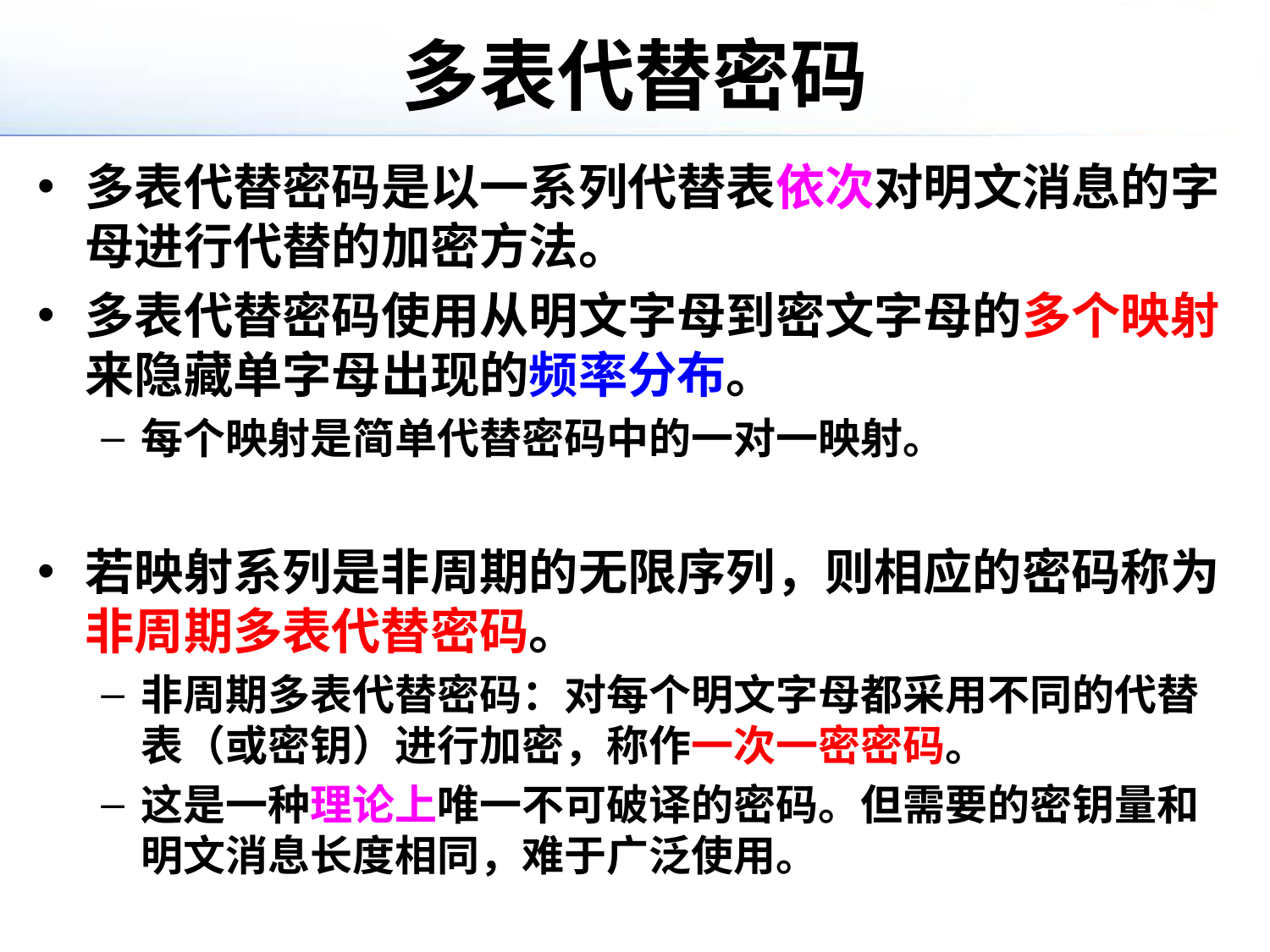

# 多表代替密码
多表代替密码是以一系列代替表依次对明文消息的字母进行代替的加密方法。
多表代替密码使用从明文字母到密文字母的多个映射来隐藏单字母出现的频率分布。
每个映射是简单代替密码中的一对一映射。

若映射系列是非周期的无限序列，则相应的密码称为非周期多表代替密码。
非周期多表代替密码：对每个明文字母都采用不同的代替表（或密钥）进行加密，称作一次一密密码。
这是一种理论上唯一不可破译的密码。但需要的密钥量和明文消息长度相同，难于广泛使用。